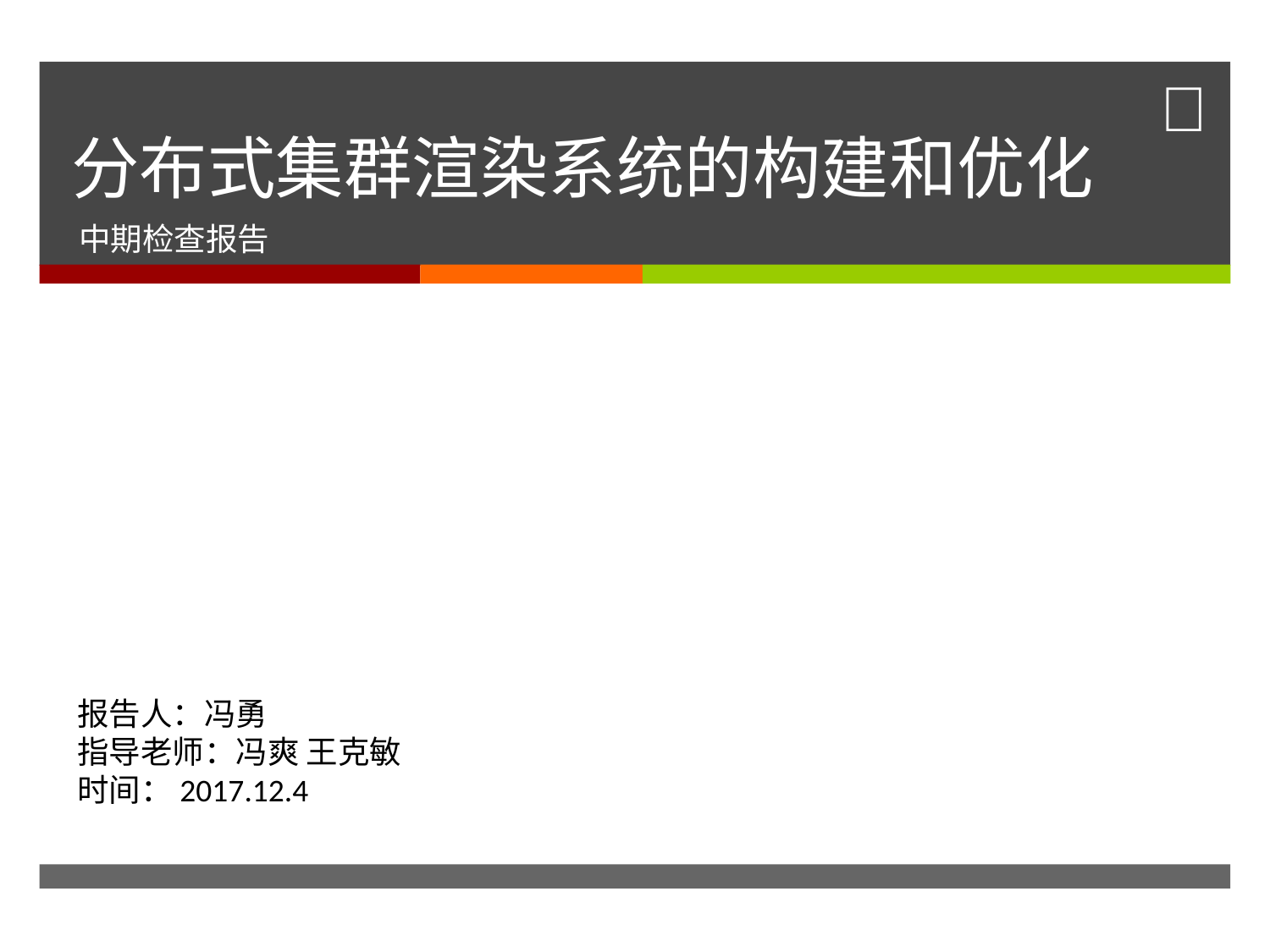

# 分布式集群渲染系统的构建和优化
中期检查报告
报告人：冯勇
指导老师：冯爽 王克敏
时间：2017.12.4